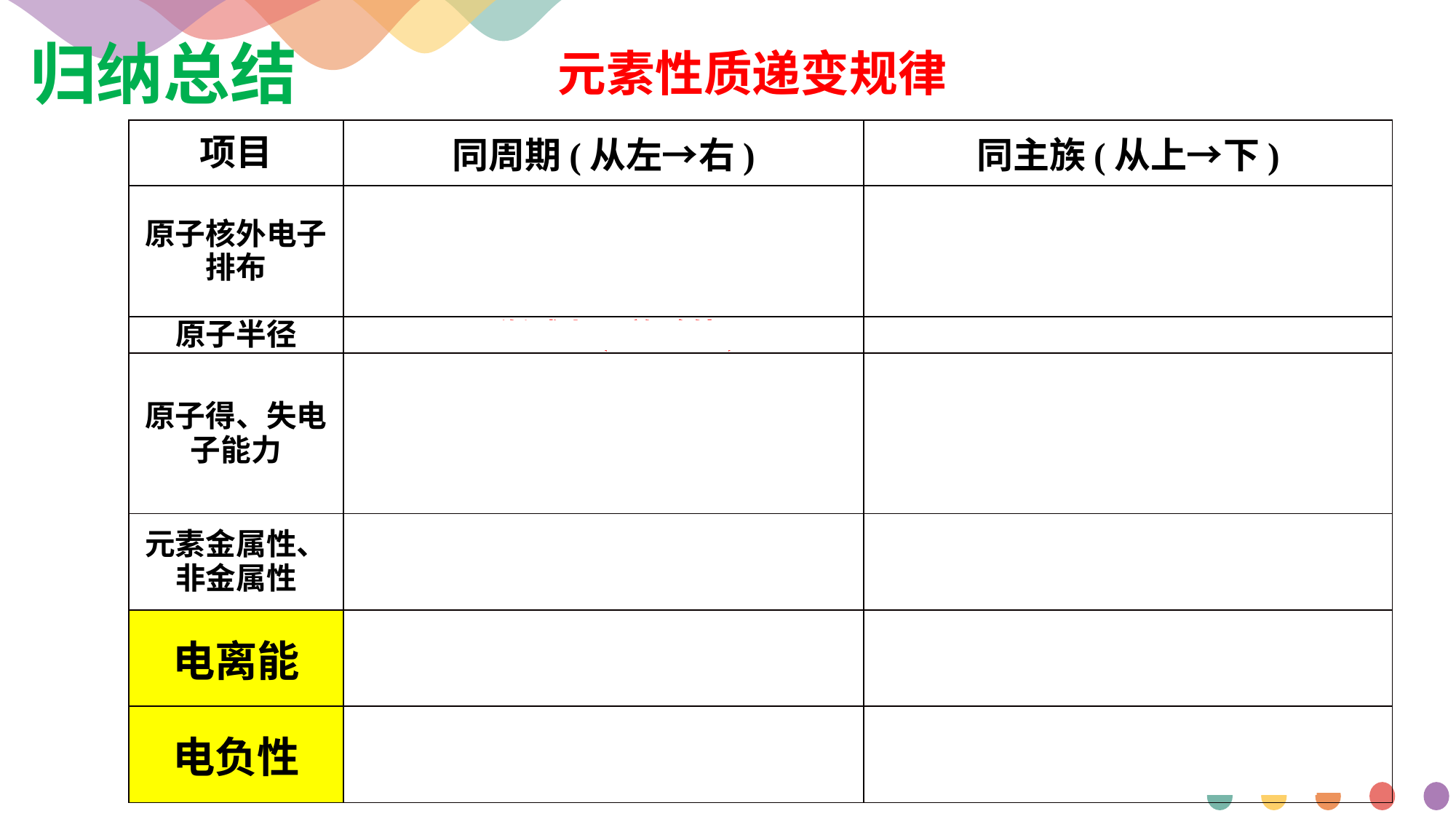

归纳总结
元素性质递变规律
| 项目 | 同周期(从左→右) | 同主族(从上→下) |
| --- | --- | --- |
| 原子核外电子排布 | 电子层数相同，最外层电子数逐渐增多，1→7(第1周期1→2) | 最外层电子数相同， 电子层数递增 |
| 原子半径 | 逐渐减小(0族除外) | 渐增大 |
| 原子得、失电子能力 | 得电子能力逐渐增强， 失电子能力逐渐减弱 | 得电子能力逐渐减弱， 失电子能力逐渐增强 |
| 元素金属性、非金属性 | 金属性逐渐减弱 非金属性逐渐增强 | 金属性逐渐增强 非金属性逐渐减弱 |
| 电离能 | 逐渐增大的趋势，有起伏 | 逐渐减小 |
| 电负性 | 逐渐增大 | 逐渐减小 |